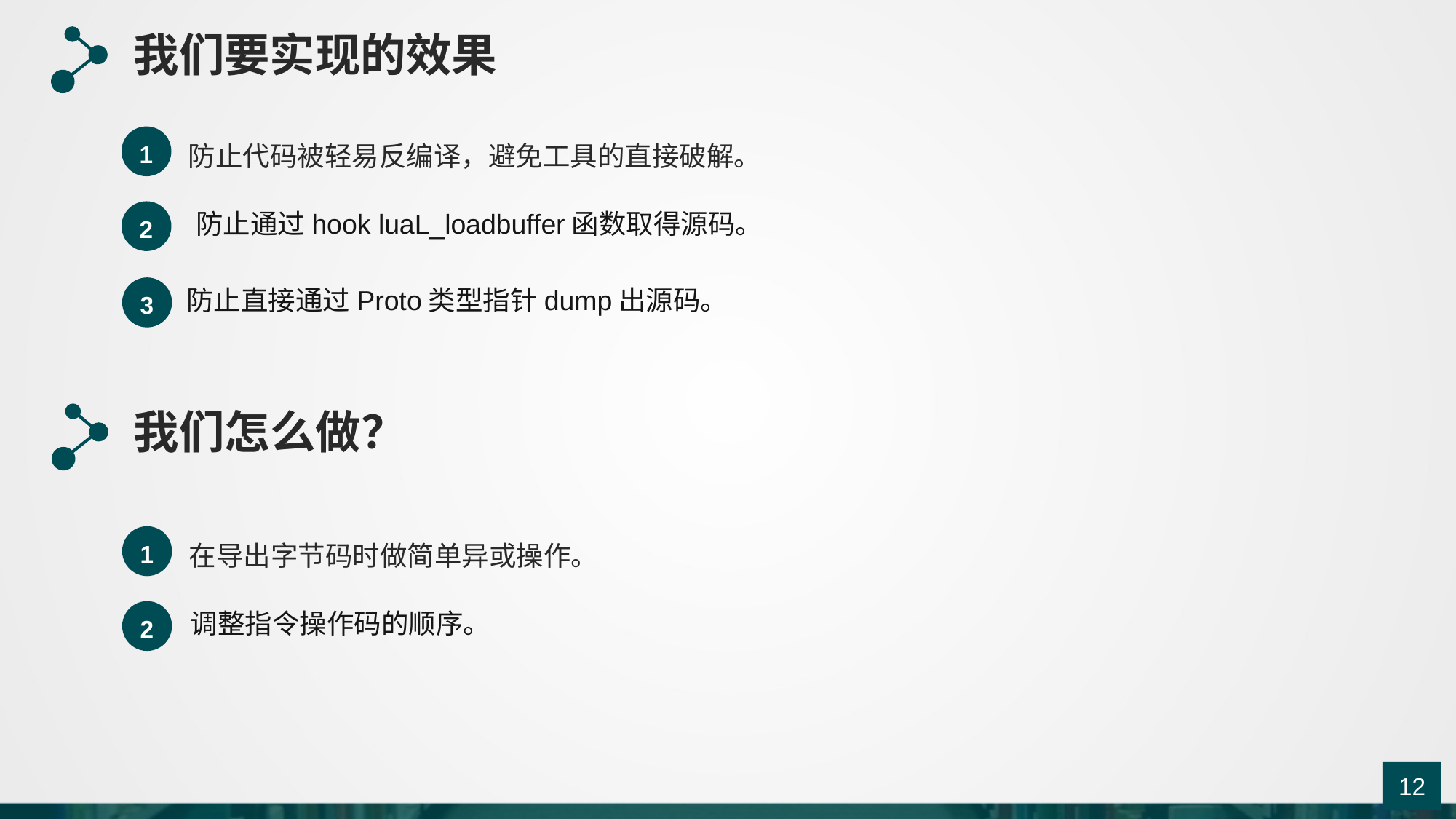

我们要实现的效果

防止代码被轻易反编译，避免工具的直接破解。
1
2
防止通过hook luaL_loadbuffer函数取得源码。
3
防止直接通过Proto类型指针dump出源码。
我们怎么做？

在导出字节码时做简单异或操作。
1
2
调整指令操作码的顺序。